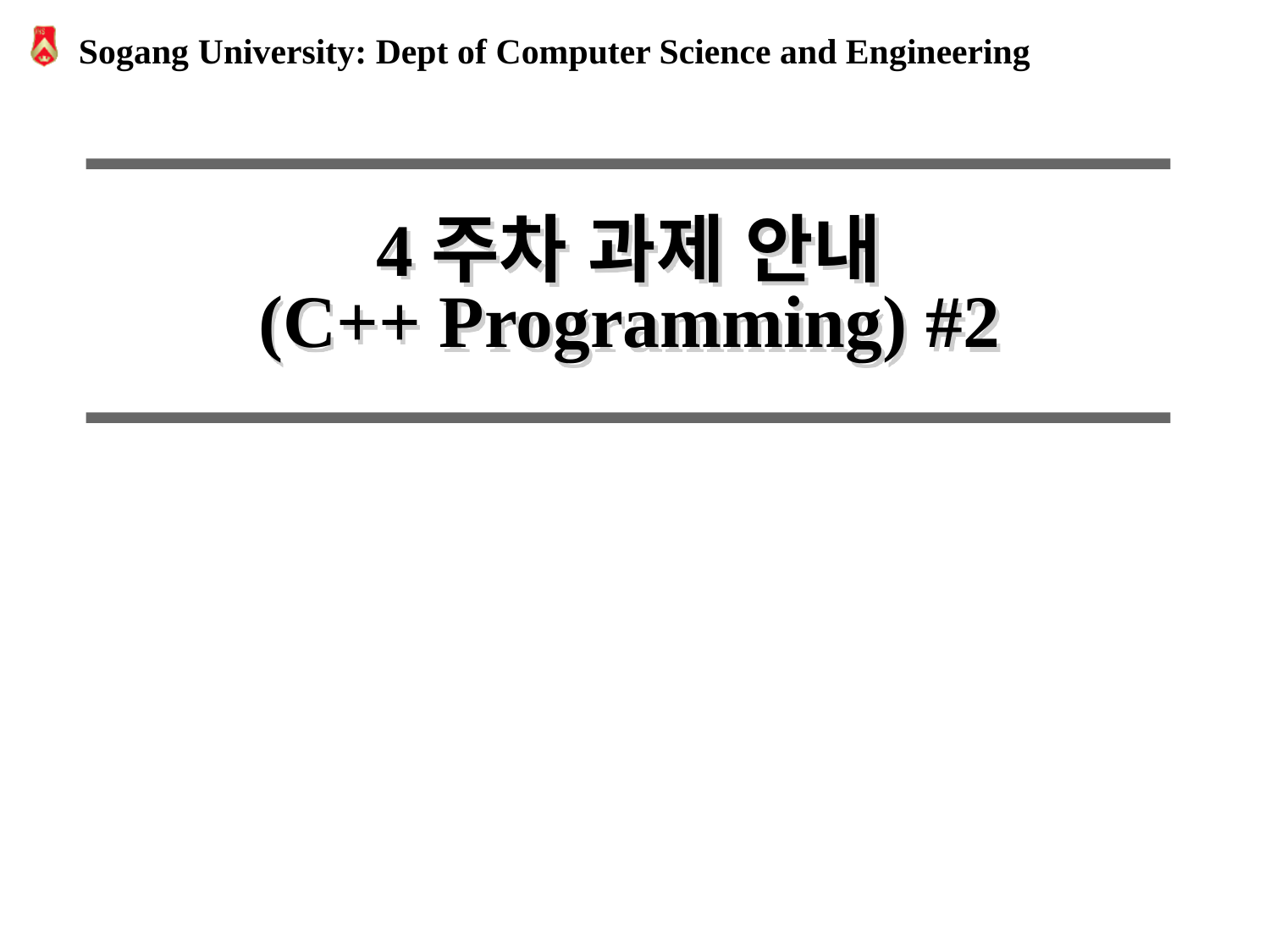

# 4주차 과제 안내 (C++ Programming) #2